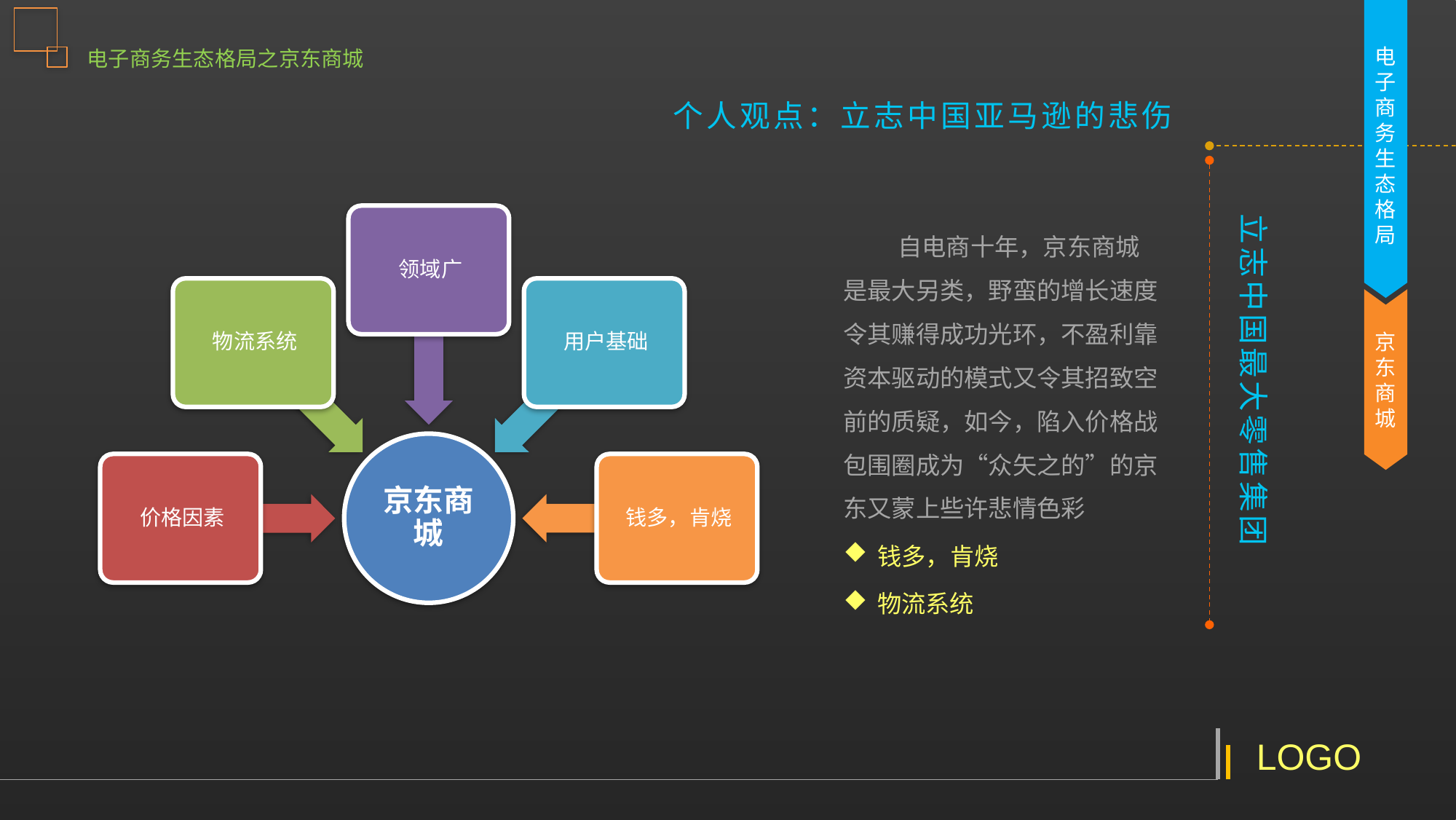

电子商务生态格局之京东商城
个人观点：立志中国亚马逊的悲伤
电子商务生态格局
京东商城
价格因素
物流系统
领域广
用户基础
钱多，肯烧
立志中国最大零售集团
自电商十年，京东商城是最大另类，野蛮的增长速度令其赚得成功光环，不盈利靠资本驱动的模式又令其招致空前的质疑，如今，陷入价格战包围圈成为“众矢之的”的京东又蒙上些许悲情色彩
钱多，肯烧
物流系统
京东商城